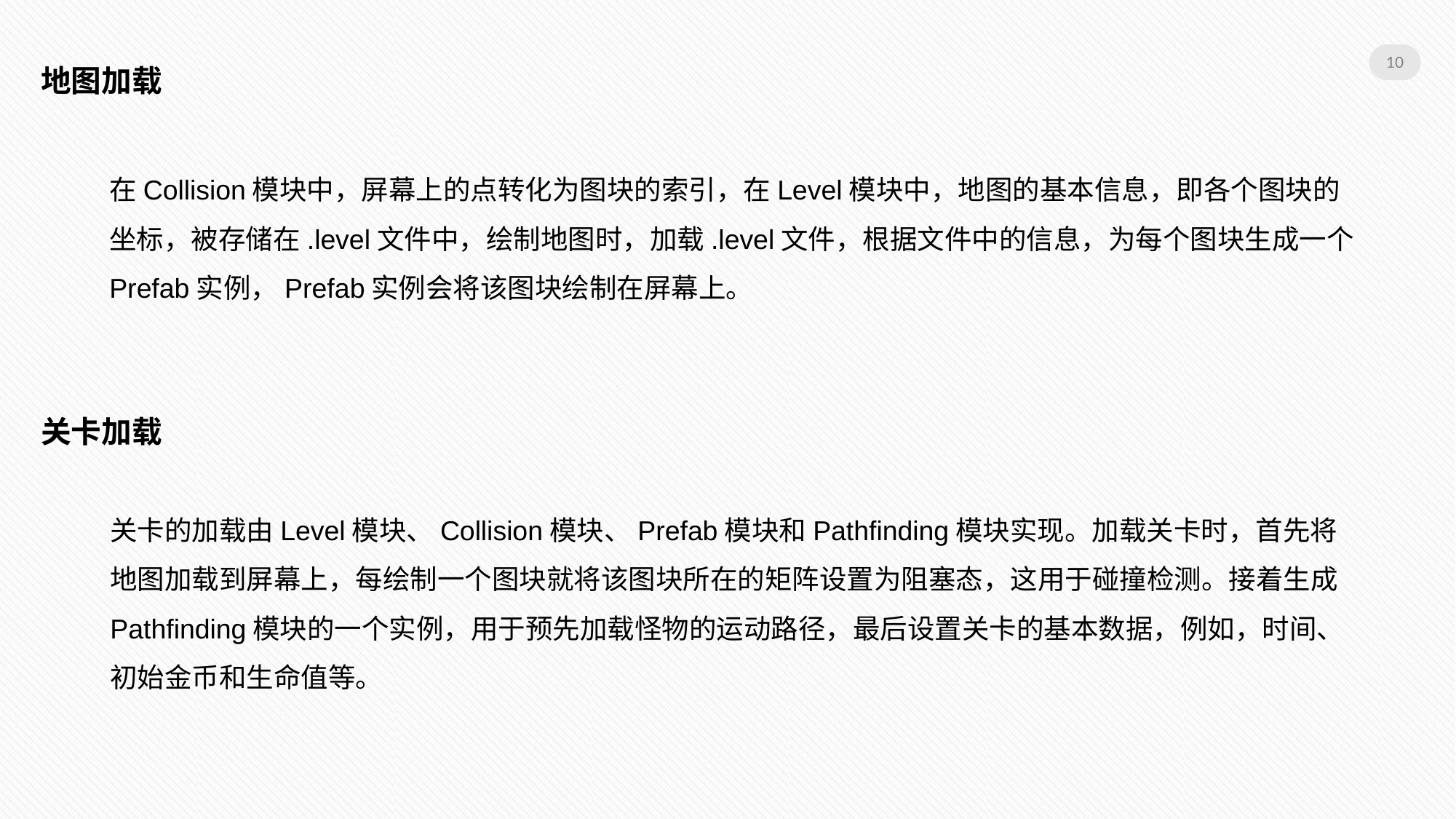

10
地图加载
在Collision模块中，屏幕上的点转化为图块的索引，在Level模块中，地图的基本信息，即各个图块的坐标，被存储在.level文件中，绘制地图时，加载.level文件，根据文件中的信息，为每个图块生成一个Prefab实例，Prefab实例会将该图块绘制在屏幕上。

关卡加载
关卡的加载由Level模块、Collision模块、Prefab模块和Pathfinding模块实现。加载关卡时，首先将地图加载到屏幕上，每绘制一个图块就将该图块所在的矩阵设置为阻塞态，这用于碰撞检测。接着生成Pathfinding模块的一个实例，用于预先加载怪物的运动路径，最后设置关卡的基本数据，例如，时间、初始金币和生命值等。